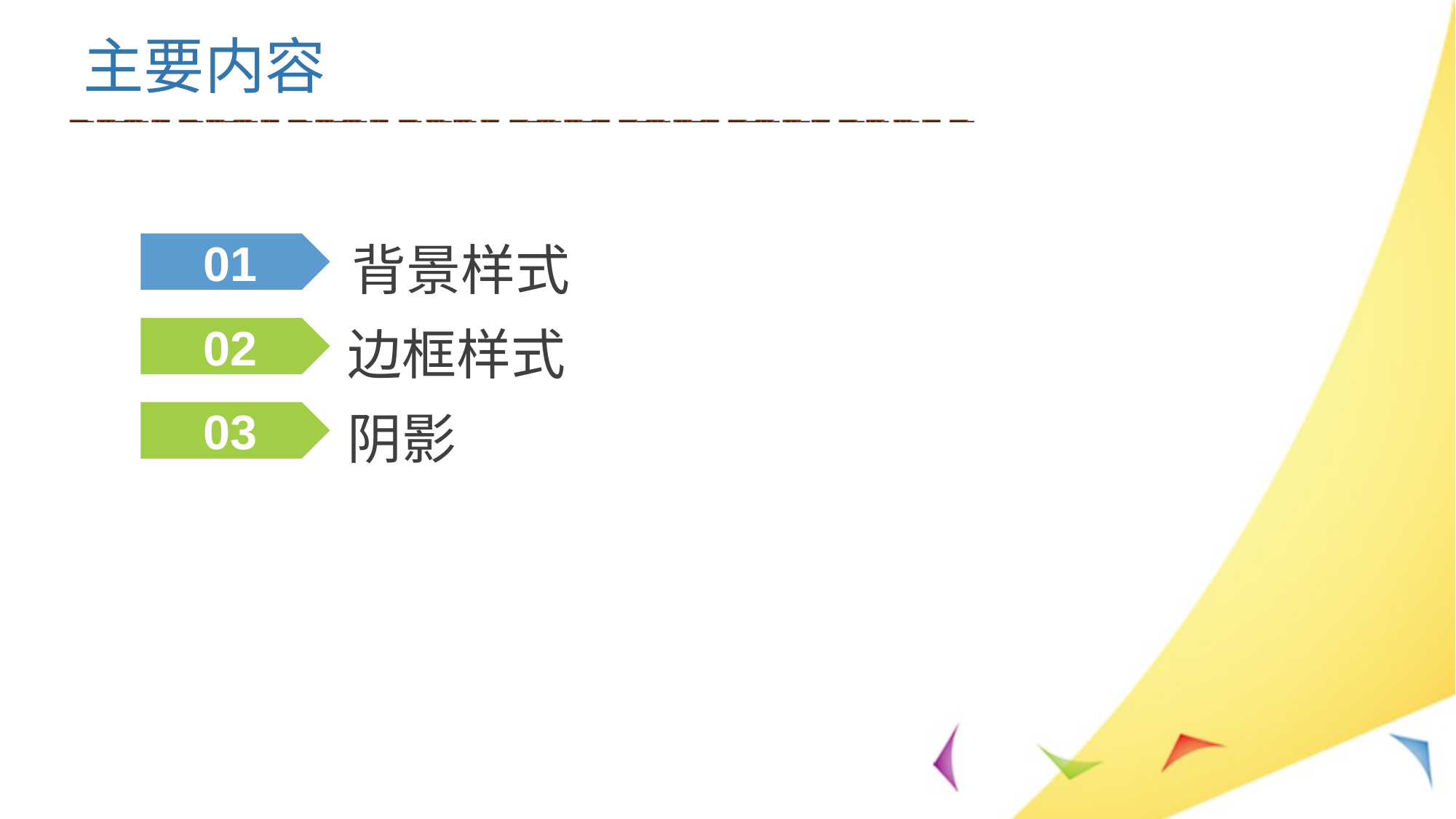

主要内容
01
背景样式
边框样式
02
阴影
03